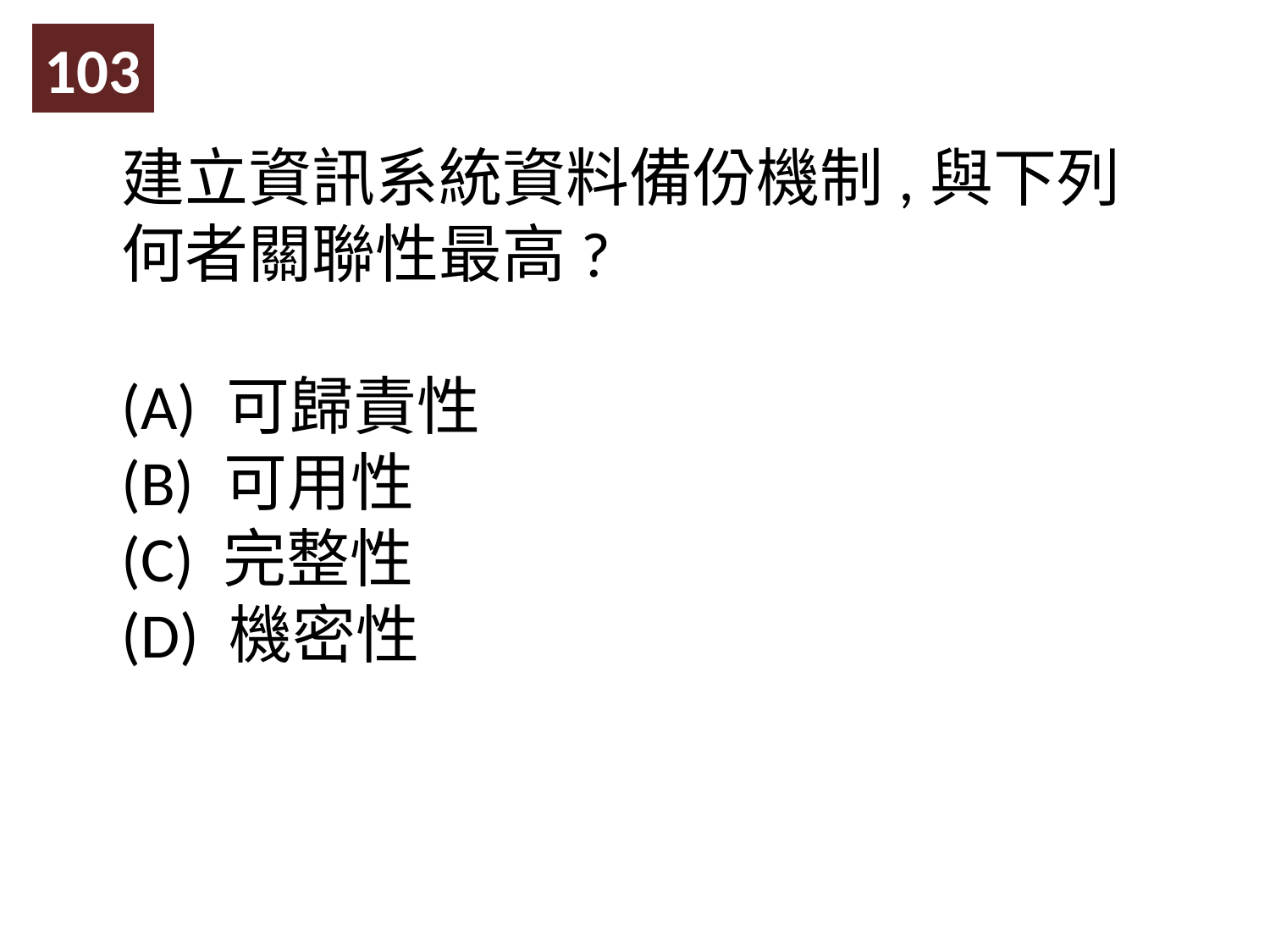

103
建立資訊系統資料備份機制,與下列何者關聯性最高?

(A) 可歸責性
(B) 可用性
(C) 完整性
(D) 機密性